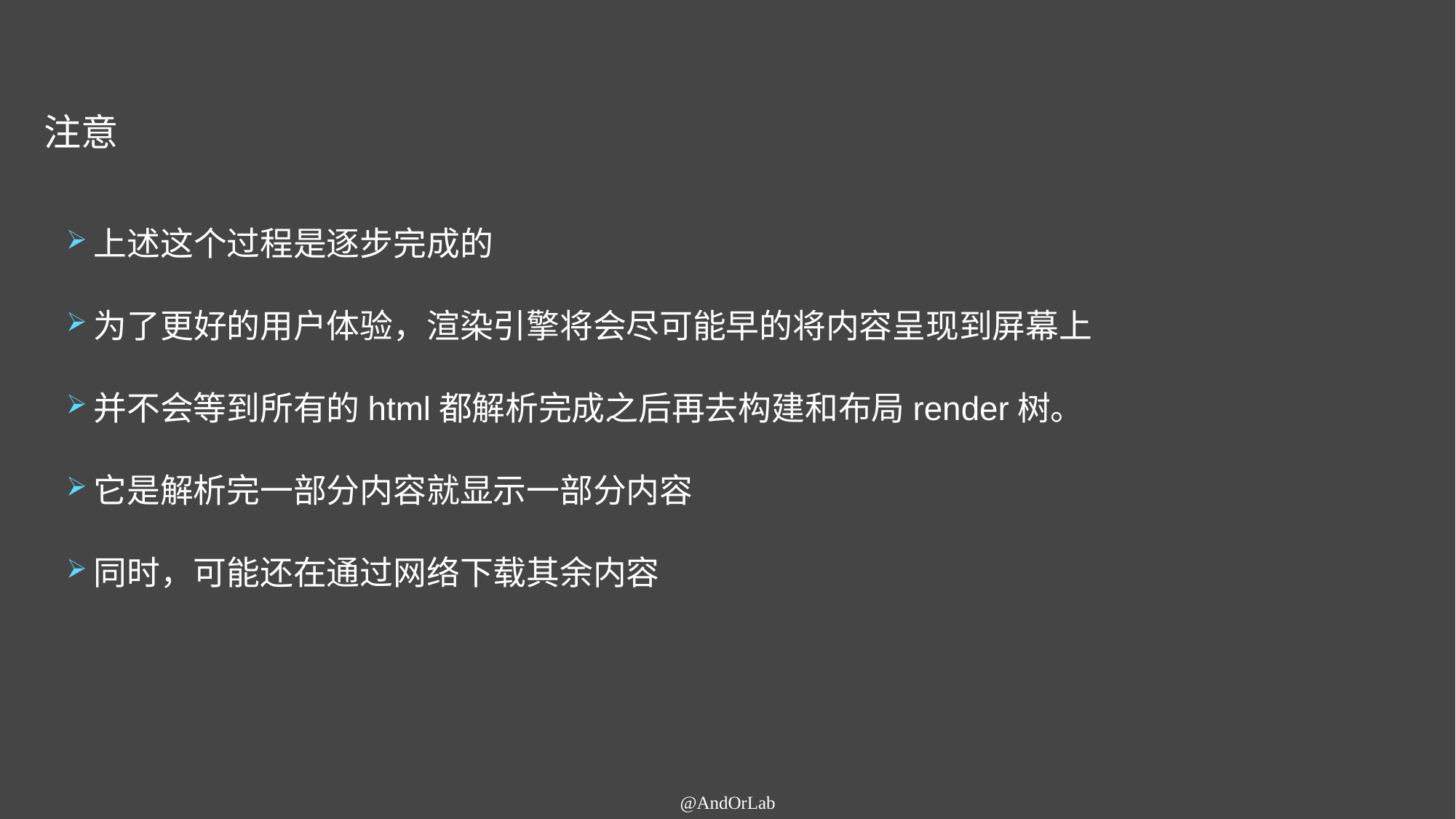

注意

上述这个过程是逐步完成的

为了更好的用户体验，渲染引擎将会尽可能早的将内容呈现到屏幕上

并不会等到所有的html都解析完成之后再去构建和布局render树。

它是解析完一部分内容就显示一部分内容

同时，可能还在通过网络下载其余内容
@AndOrLab